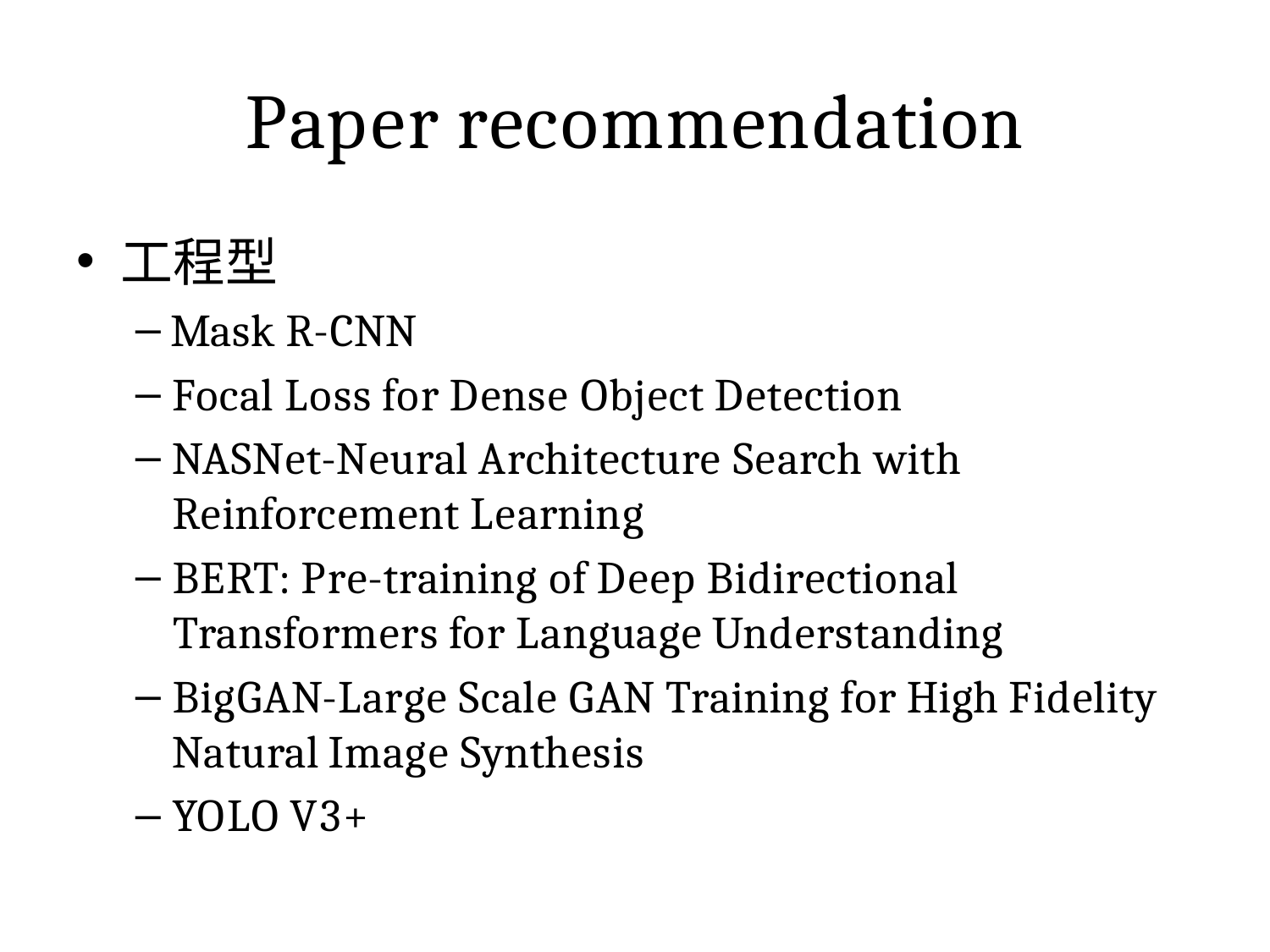

# Paper recommendation
工程型
Mask R-CNN
Focal Loss for Dense Object Detection
NASNet-Neural Architecture Search with Reinforcement Learning
BERT: Pre-training of Deep Bidirectional Transformers for Language Understanding
BigGAN-Large Scale GAN Training for High Fidelity Natural Image Synthesis
YOLO V3+